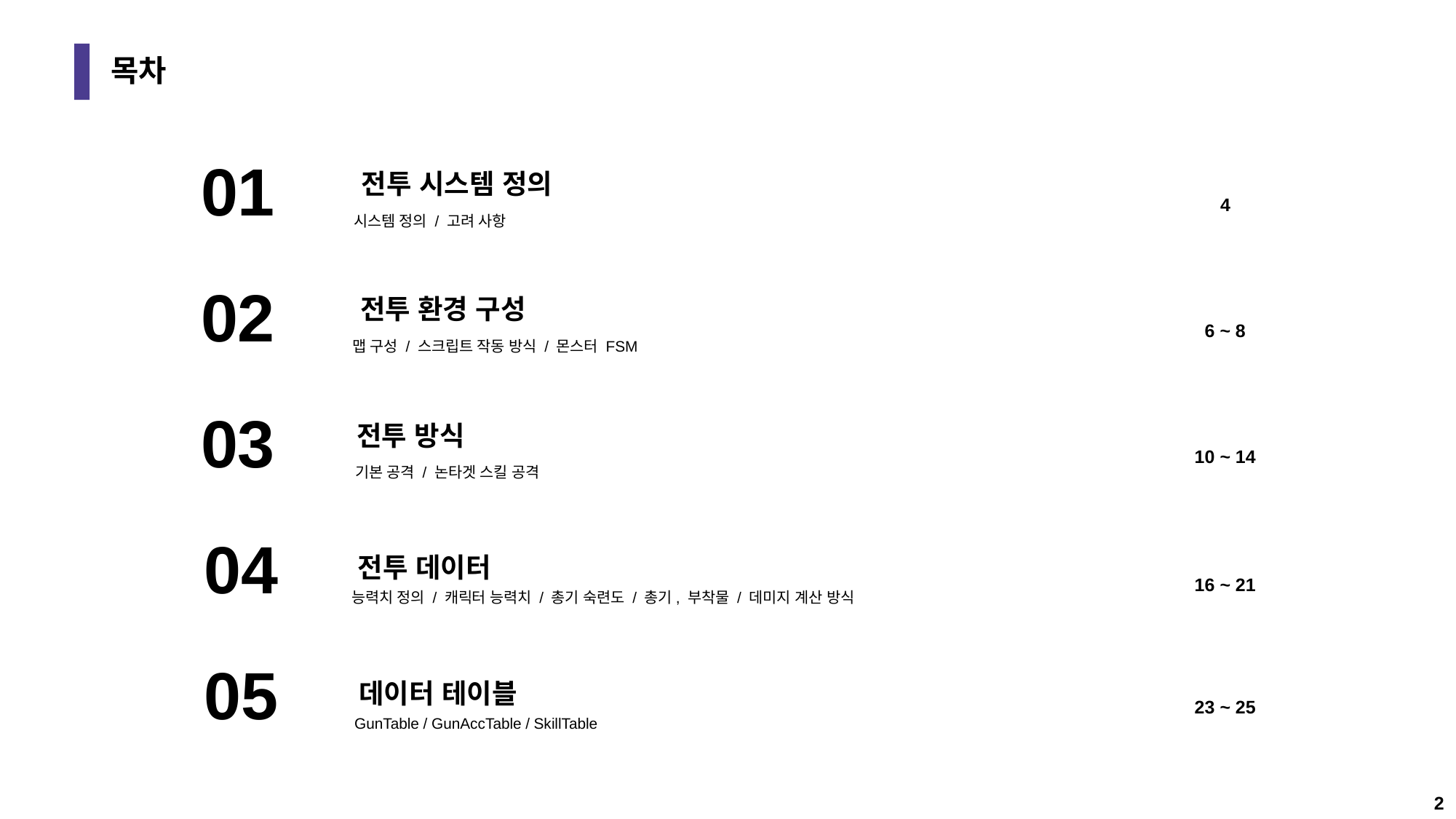

# 목차
01
전투 시스템 정의
시스템 정의 / 고려 사항
 4
02
전투 환경 구성
 6 ~ 8
맵 구성 / 스크립트 작동 방식 / 몬스터 FSM
03
전투 방식
 10 ~ 14
기본 공격 / 논타겟 스킬 공격
04
전투 데이터
 16 ~ 21
능력치 정의 / 캐릭터 능력치 / 총기 숙련도 / 총기, 부착물 / 데미지 계산 방식
05
데이터 테이블
 23 ~ 25
GunTable / GunAccTable / SkillTable